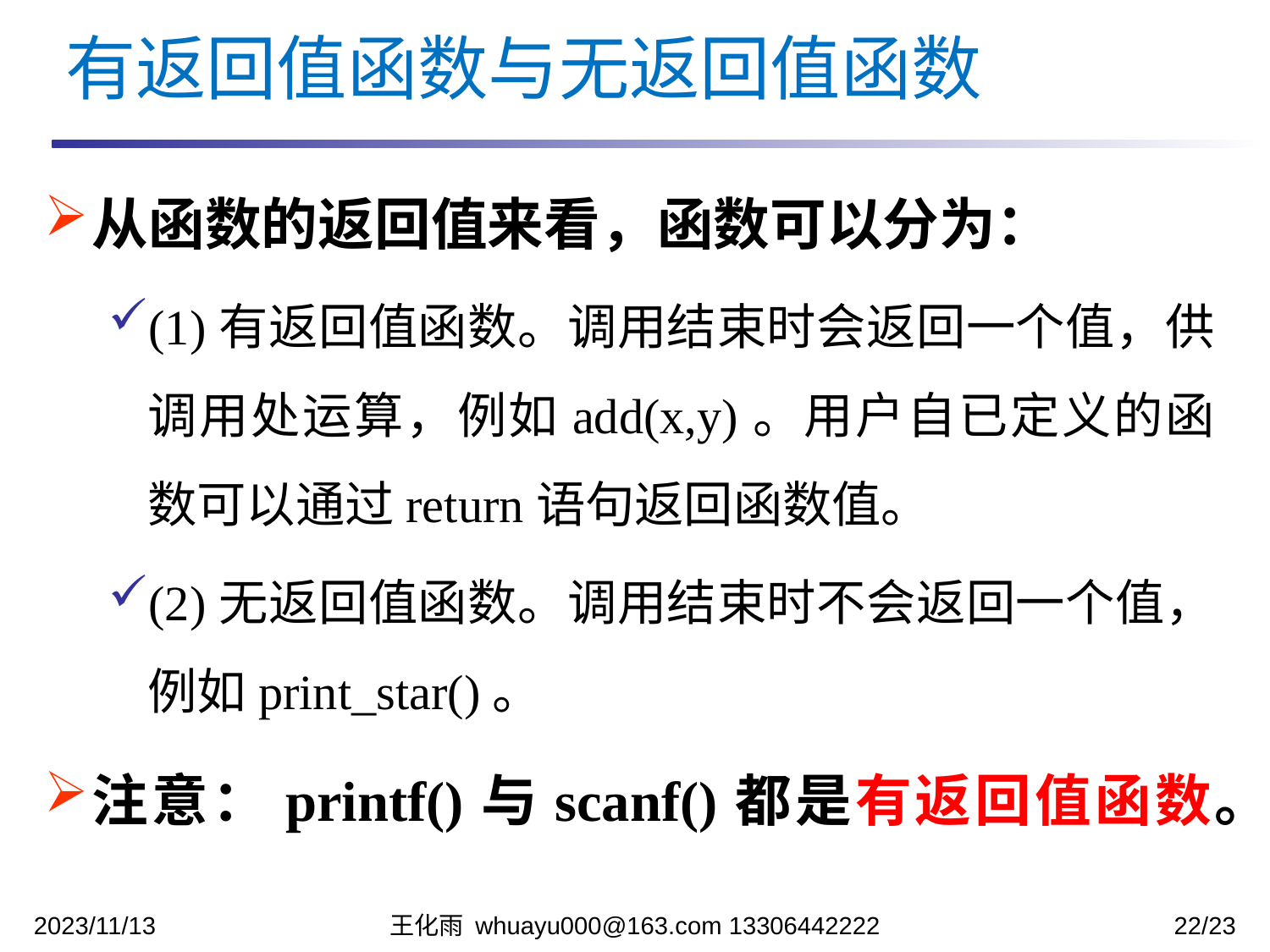

有返回值函数与无返回值函数
从函数的返回值来看，函数可以分为：
(1)有返回值函数。调用结束时会返回一个值，供调用处运算，例如add(x,y)。用户自已定义的函数可以通过return语句返回函数值。
(2)无返回值函数。调用结束时不会返回一个值，例如print_star()。
注意：printf()与scanf()都是有返回值函数。
2023/11/13
王化雨 whuayu000@163.com 13306442222
22/23